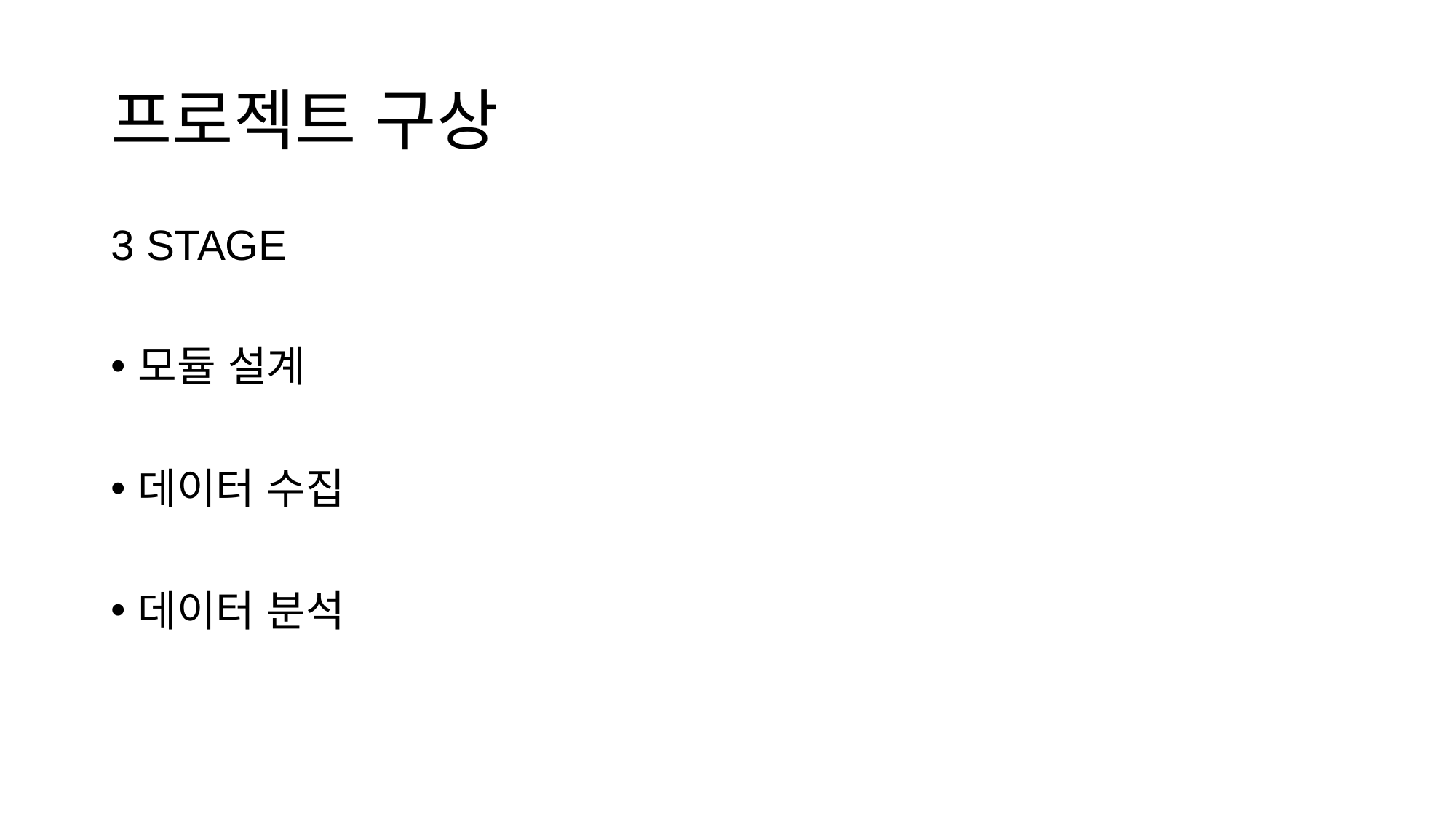

# 프로젝트 구상
3 STAGE

모듈 설계

데이터 수집

데이터 분석